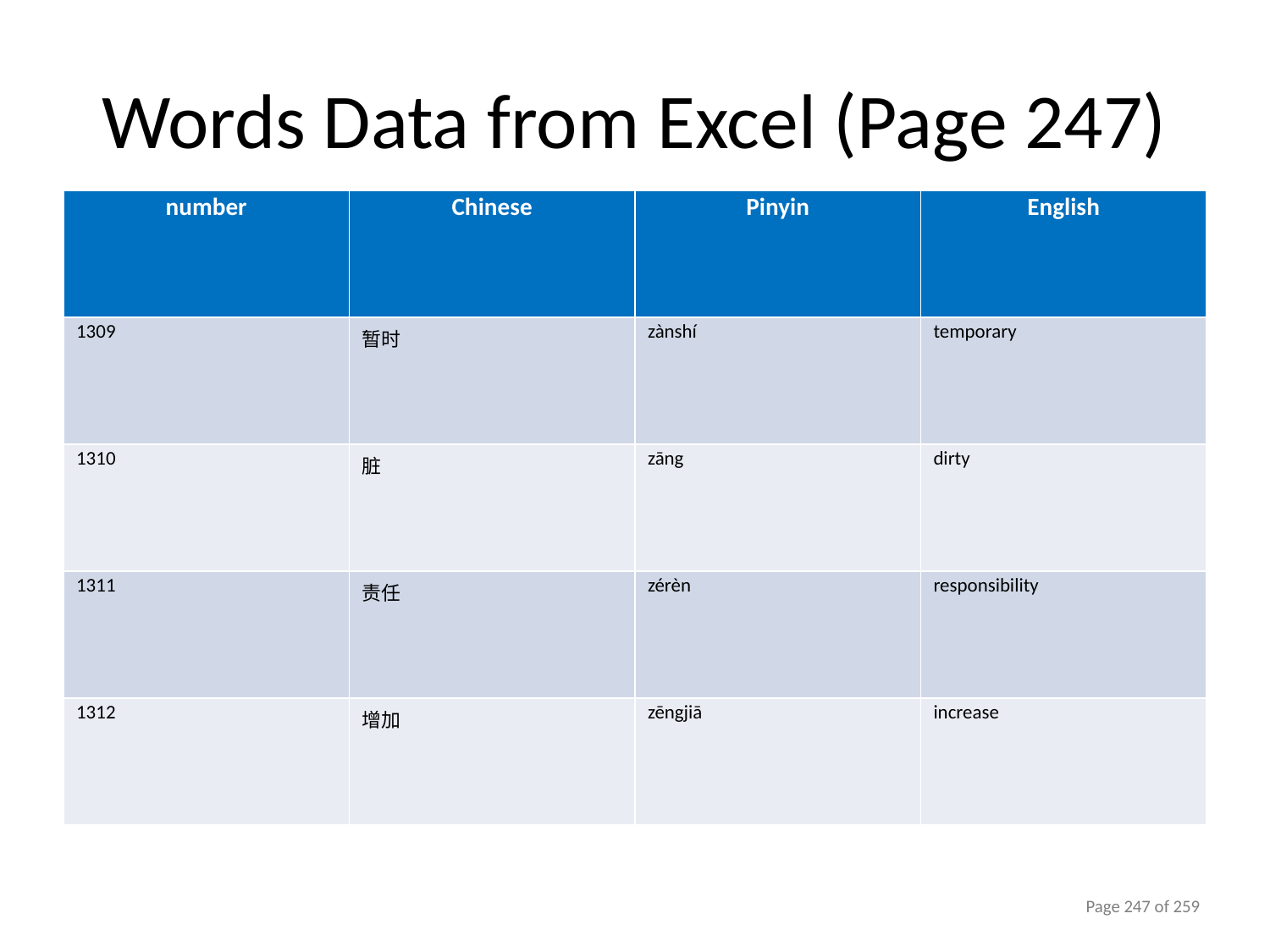

# Words Data from Excel (Page 247)
| number | Chinese | Pinyin | English |
| --- | --- | --- | --- |
| 1309 | 暂时 | zànshí | temporary |
| 1310 | 脏 | zāng | dirty |
| 1311 | 责任 | zérèn | responsibility |
| 1312 | 增加 | zēngjiā | increase |

Page 247 of 259